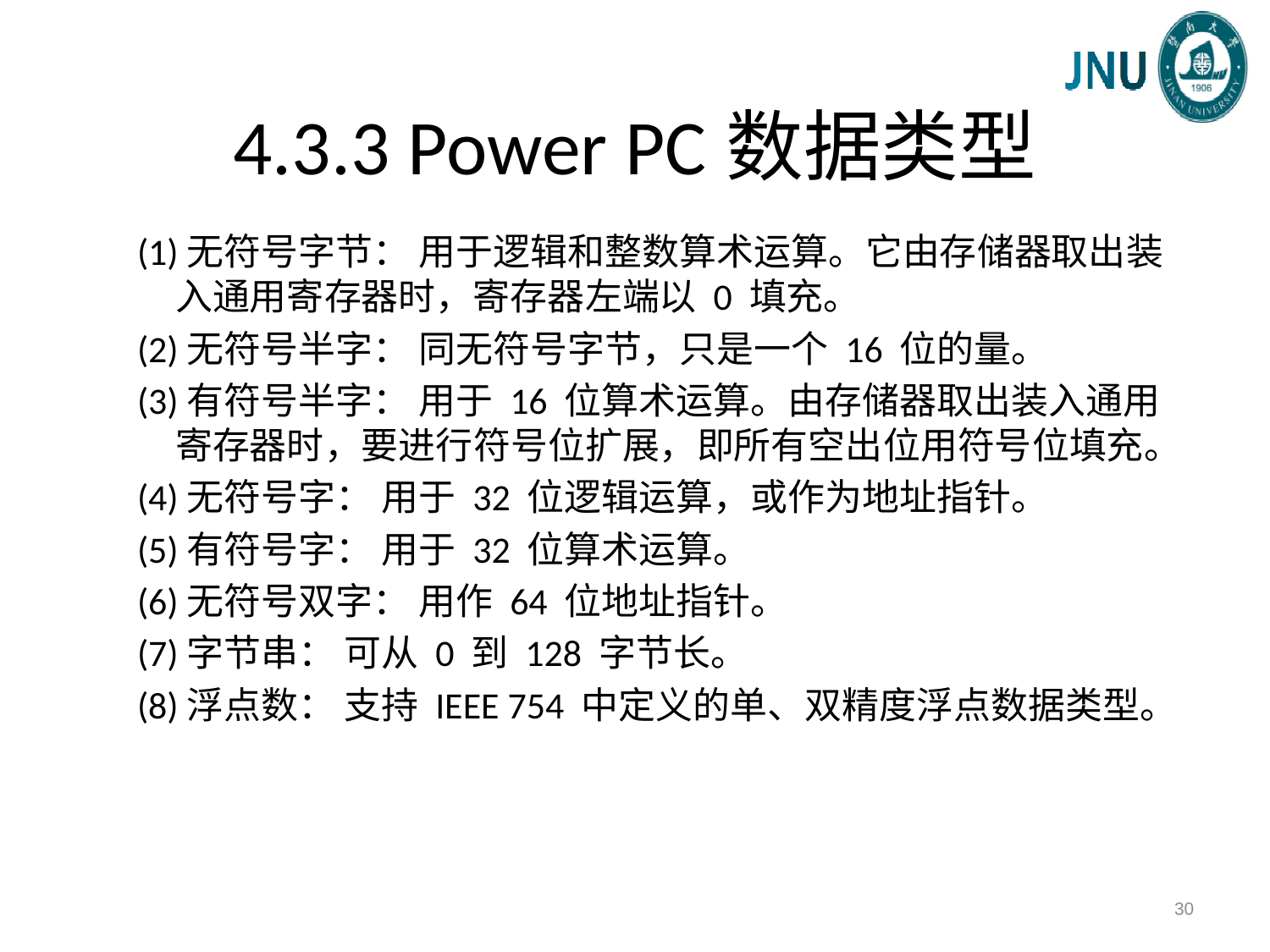

# 4.3.3 Power PC数据类型
(1)无符号字节： 用于逻辑和整数算术运算。它由存储器取出装入通用寄存器时，寄存器左端以 0 填充。
(2)无符号半字： 同无符号字节，只是一个 16 位的量。
(3)有符号半字： 用于 16 位算术运算。由存储器取出装入通用寄存器时，要进行符号位扩展，即所有空出位用符号位填充。
(4)无符号字： 用于 32 位逻辑运算，或作为地址指针。
(5)有符号字： 用于 32 位算术运算。
(6)无符号双字： 用作 64 位地址指针。
(7)字节串： 可从 0 到 128 字节长。
(8)浮点数： 支持 IEEE 754 中定义的单、双精度浮点数据类型。
30